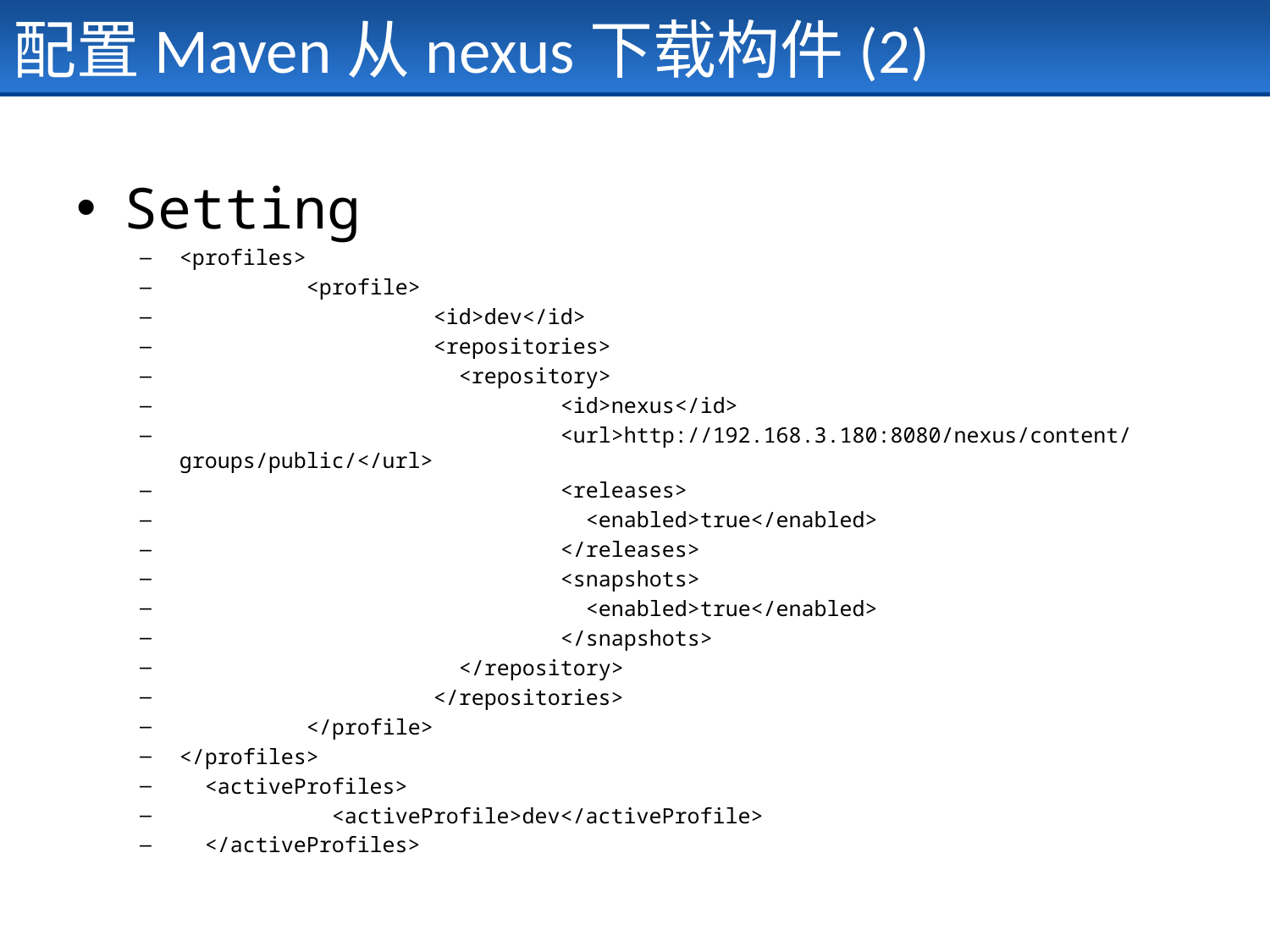

# 配置Maven从nexus下载构件(2)
Setting
<profiles>
	<profile>
		<id>dev</id>
		<repositories>
		  <repository>
			<id>nexus</id>
			<url>http://192.168.3.180:8080/nexus/content/groups/public/</url>
			<releases>
			  <enabled>true</enabled>
			</releases>
			<snapshots>
			  <enabled>true</enabled>
			</snapshots>
		  </repository>
		</repositories>
	</profile>
</profiles>
  <activeProfiles>
	  <activeProfile>dev</activeProfile>
  </activeProfiles>